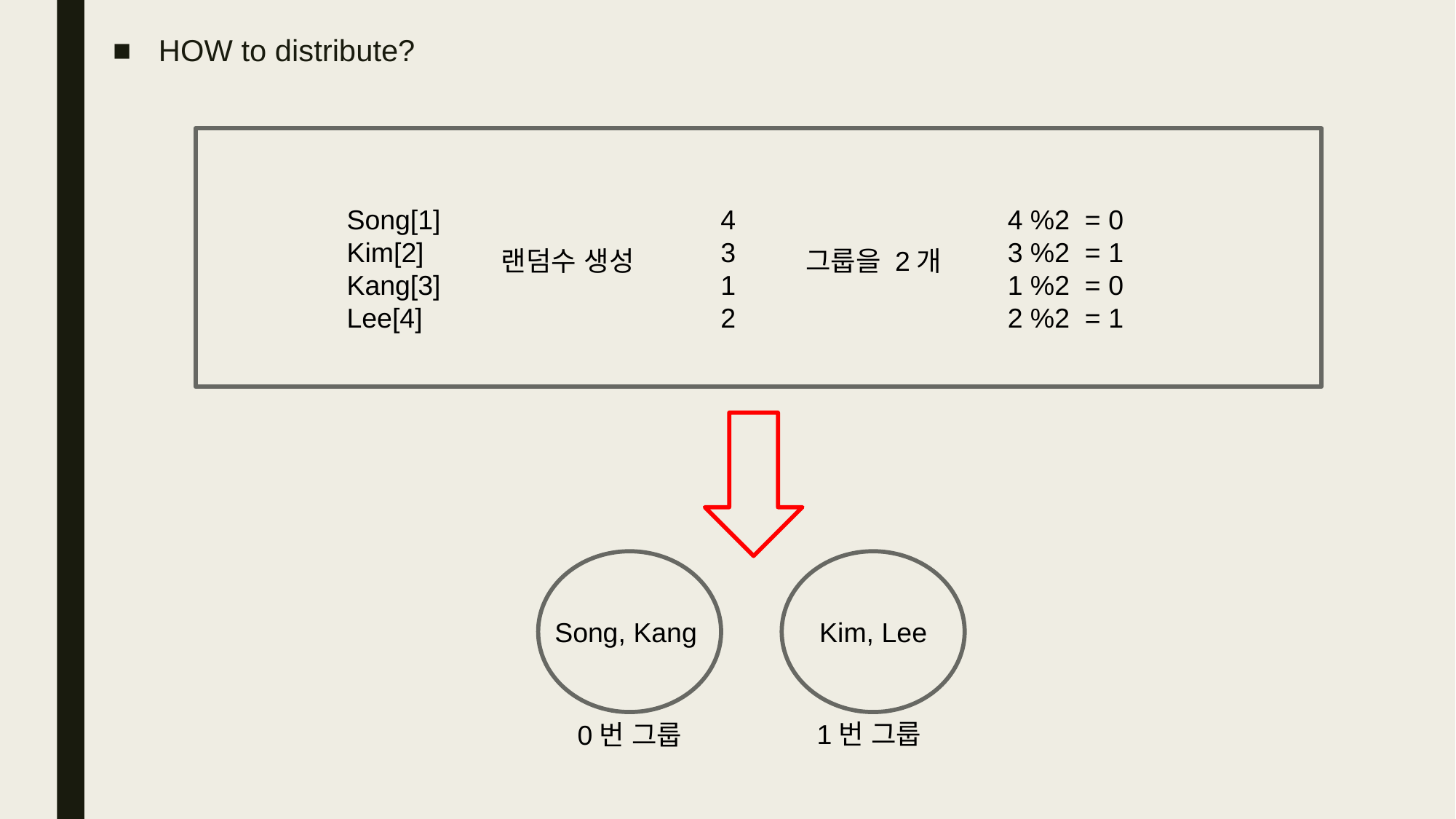

HOW to distribute?

4
3
1
2
4 %2  = 0
3 %2  = 1
1 %2  = 0
2 %2  = 1
Song[1]
Kim[2]
Kang[3]
Lee[4]
랜덤수 생성
그룹을 2개

Song, Kang
Kim, Lee
1번 그룹
0번 그룹